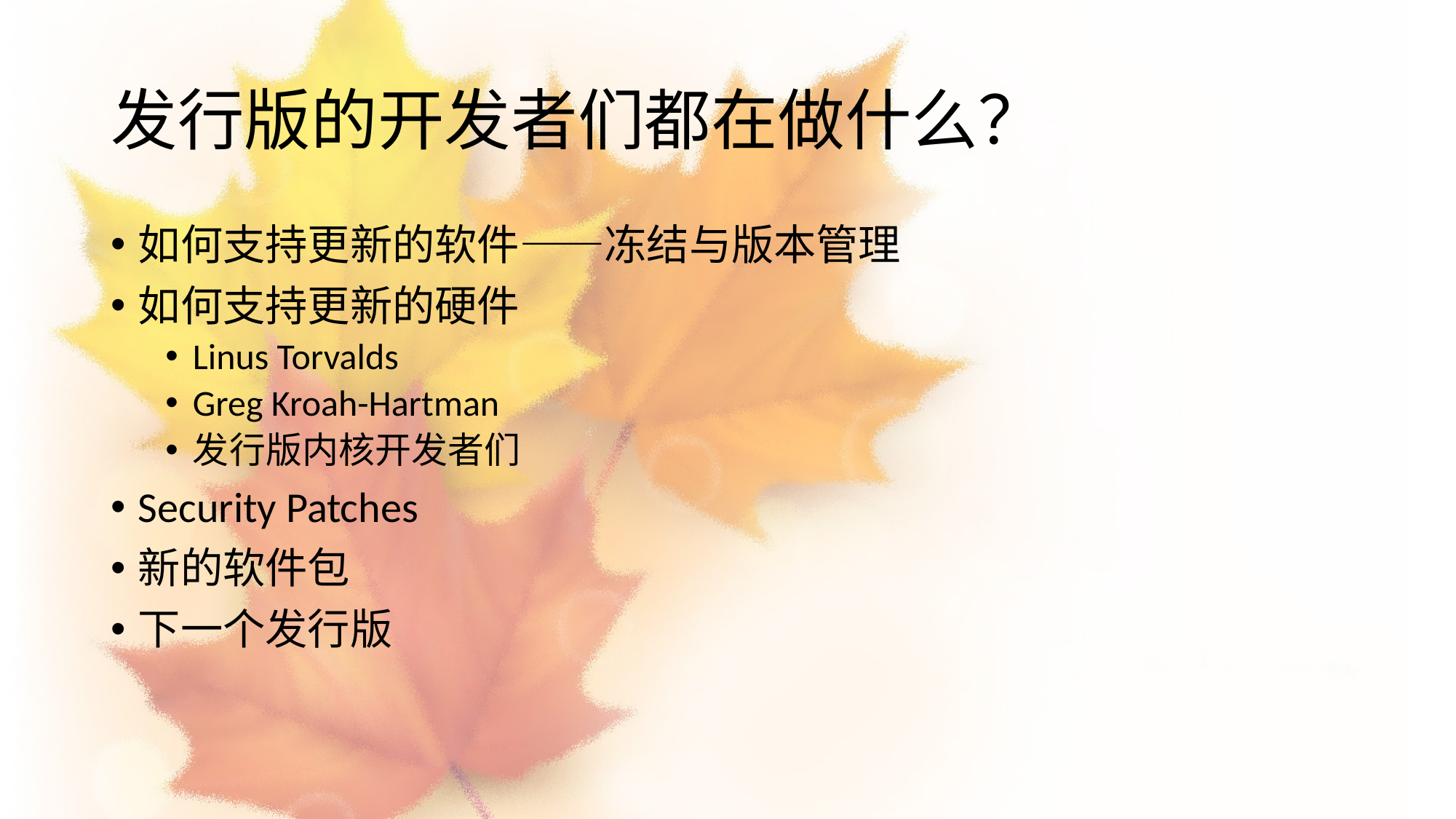

# 发行版的开发者们都在做什么？
如何支持更新的软件——冻结与版本管理
如何支持更新的硬件
Linus Torvalds
Greg Kroah-Hartman
发行版内核开发者们
Security Patches
新的软件包
下一个发行版